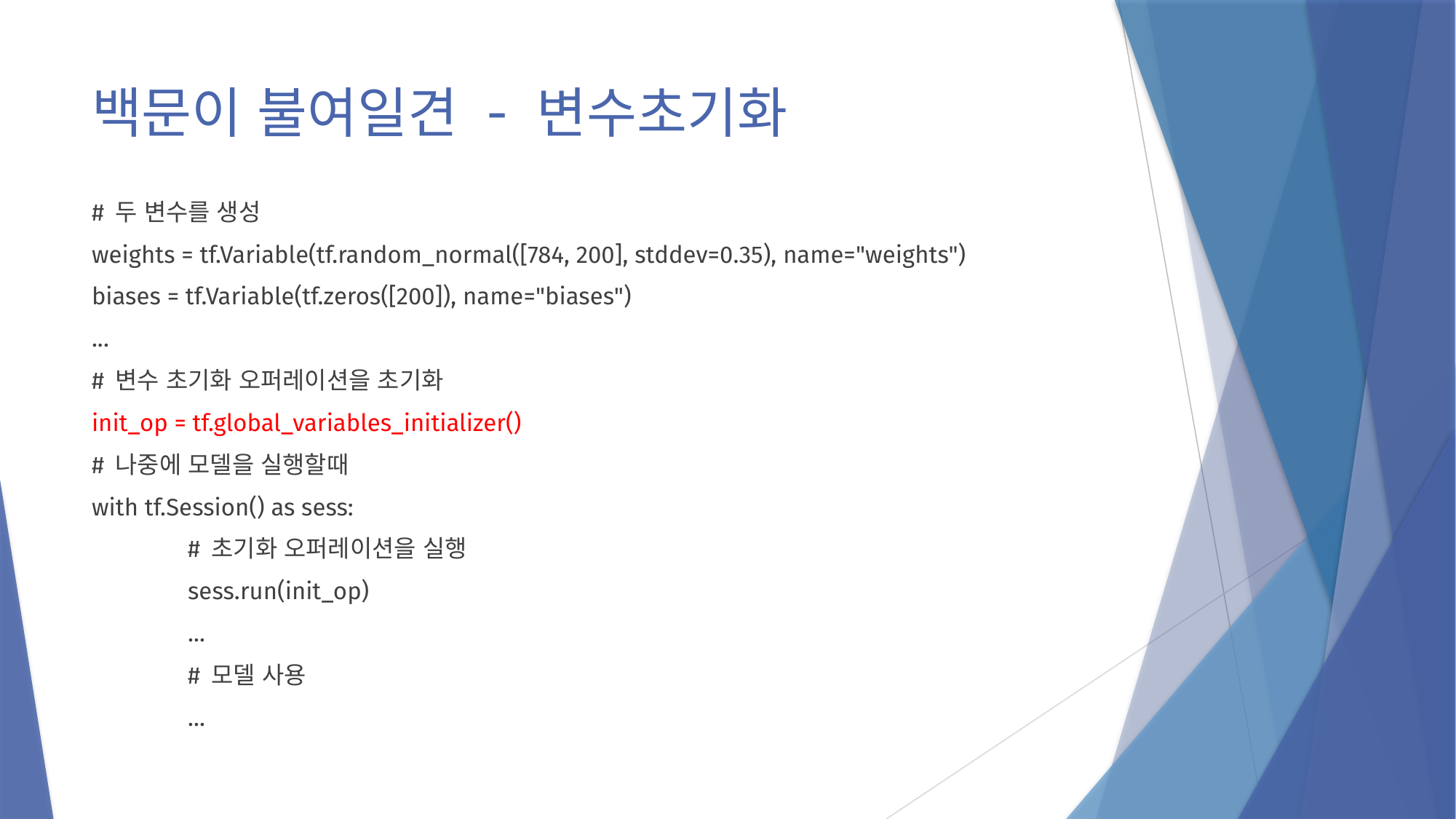

# 백문이 불여일견 - 변수초기화
# 두 변수를 생성
weights = tf.Variable(tf.random_normal([784, 200], stddev=0.35), name="weights")
biases = tf.Variable(tf.zeros([200]), name="biases")
...
# 변수 초기화 오퍼레이션을 초기화
init_op = tf.global_variables_initializer()
# 나중에 모델을 실행할때
with tf.Session() as sess:
	# 초기화 오퍼레이션을 실행
	sess.run(init_op)
	...
	# 모델 사용
	...